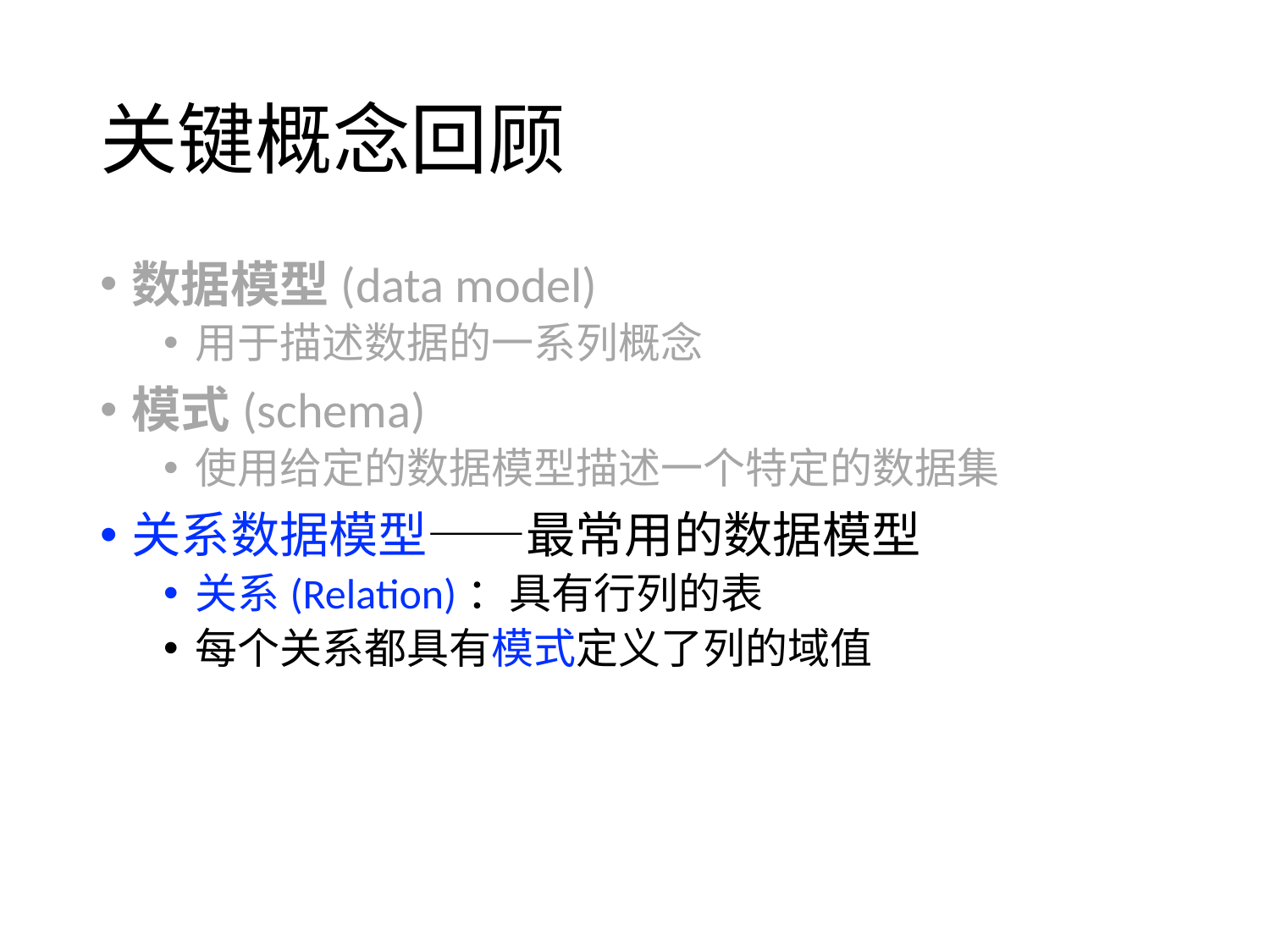

# 关键概念回顾
数据模型(data model)
用于描述数据的一系列概念
模式(schema)
使用给定的数据模型描述一个特定的数据集
关系数据模型——最常用的数据模型
关系(Relation)：具有行列的表
每个关系都具有模式定义了列的域值